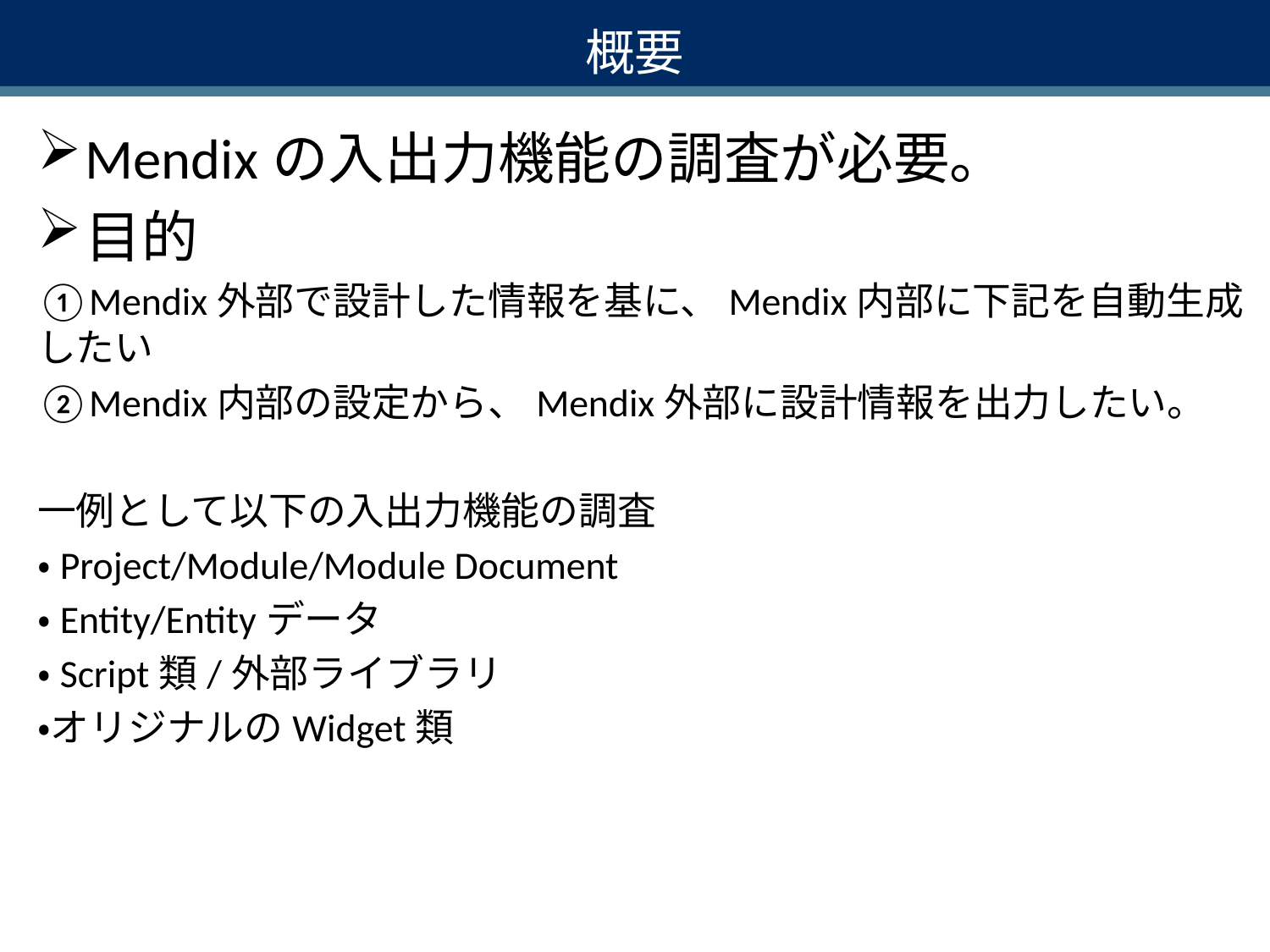

# 概要
Mendixの入出力機能の調査が必要。
目的
①Mendix外部で設計した情報を基に、Mendix内部に下記を自動生成したい
②Mendix内部の設定から、Mendix外部に設計情報を出力したい。

一例として以下の入出力機能の調査
・Project/Module/Module Document
・Entity/Entityデータ
・Script類/外部ライブラリ
・オリジナルのWidget類